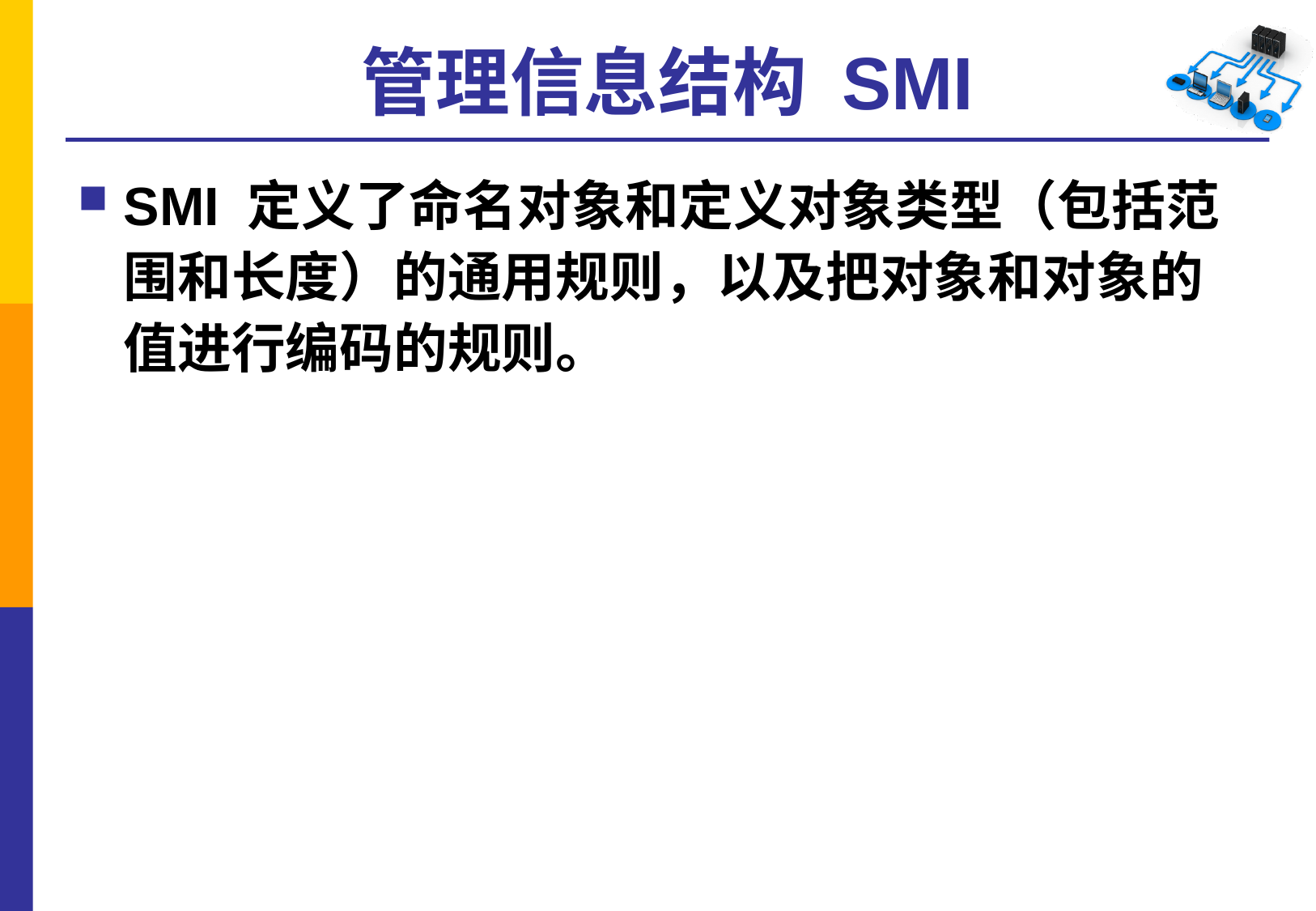

# 管理信息结构 SMI
SMI 定义了命名对象和定义对象类型（包括范围和长度）的通用规则，以及把对象和对象的值进行编码的规则。